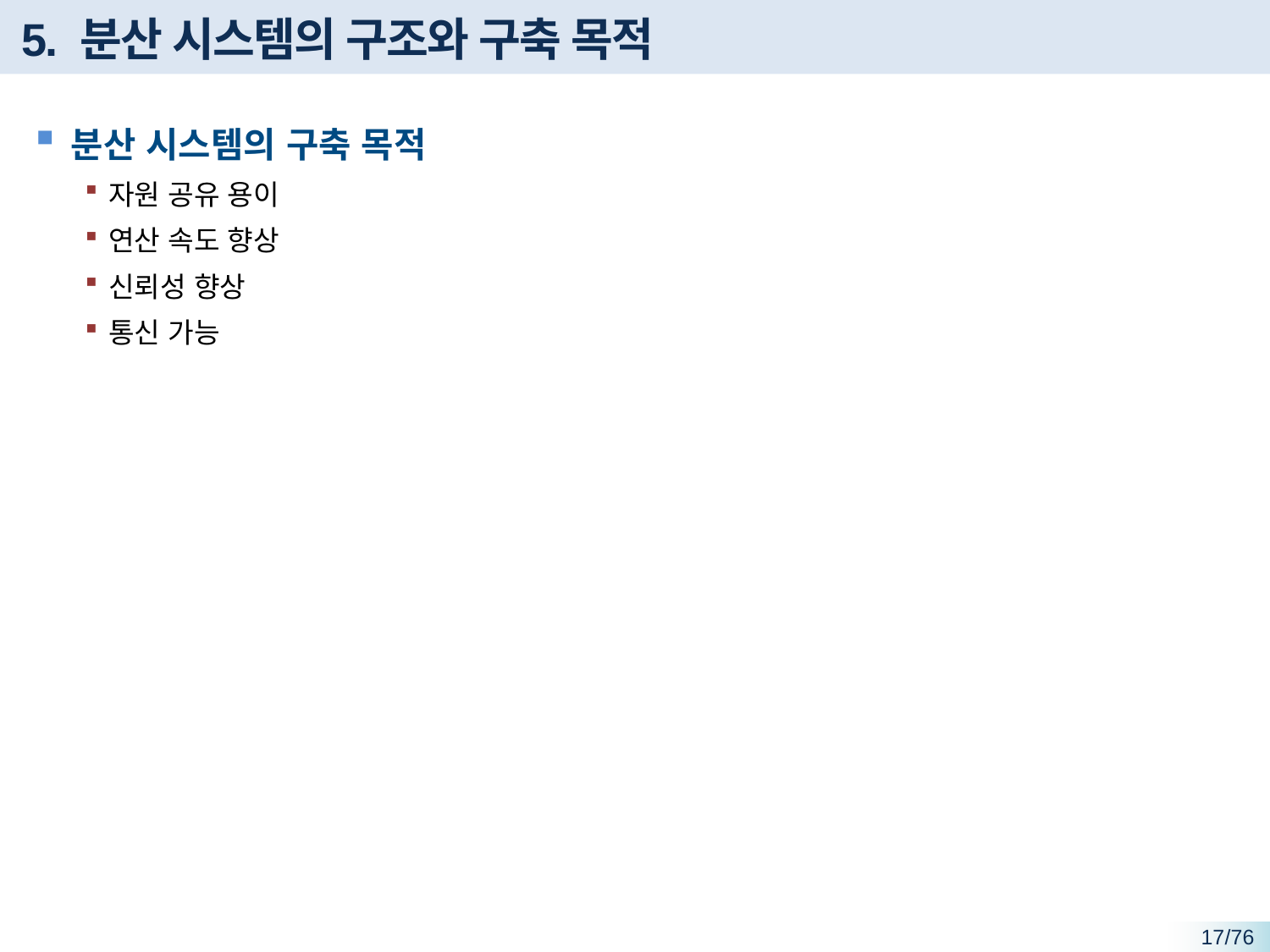

# 5. 분산 시스템의 구조와 구축 목적
분산 시스템의 구축 목적
자원 공유 용이
연산 속도 향상
신뢰성 향상
통신 가능